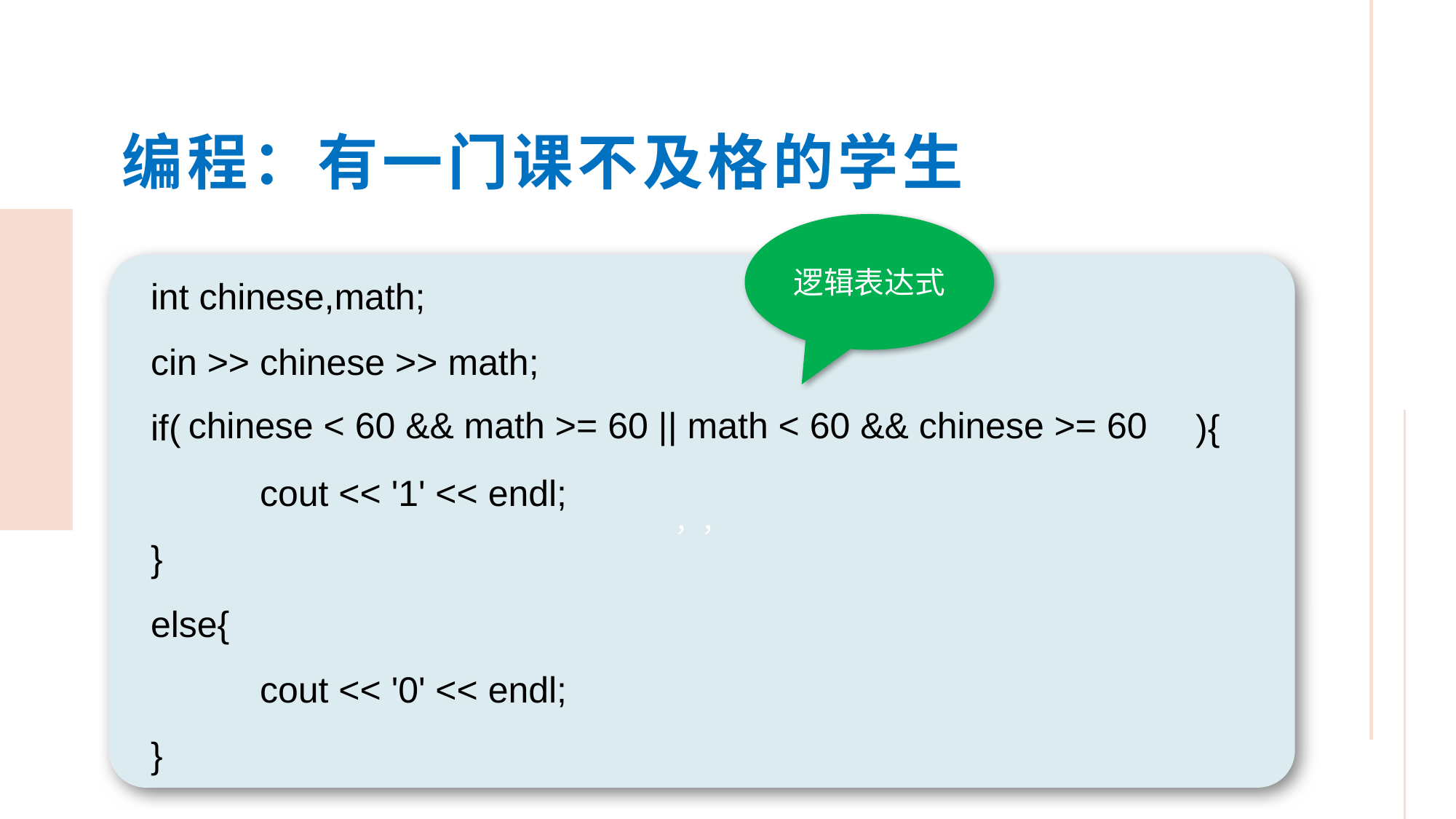

编程：有一门课不及格的学生
逻辑表达式
	int chinese,math;
	cin >> chinese >> math;
	if(                                                                                                    ){
		cout << '1' << endl;
	}
	else{
		cout << '0' << endl;
	}
，，
chinese < 60 && math >= 60 || math < 60 && chinese >= 60